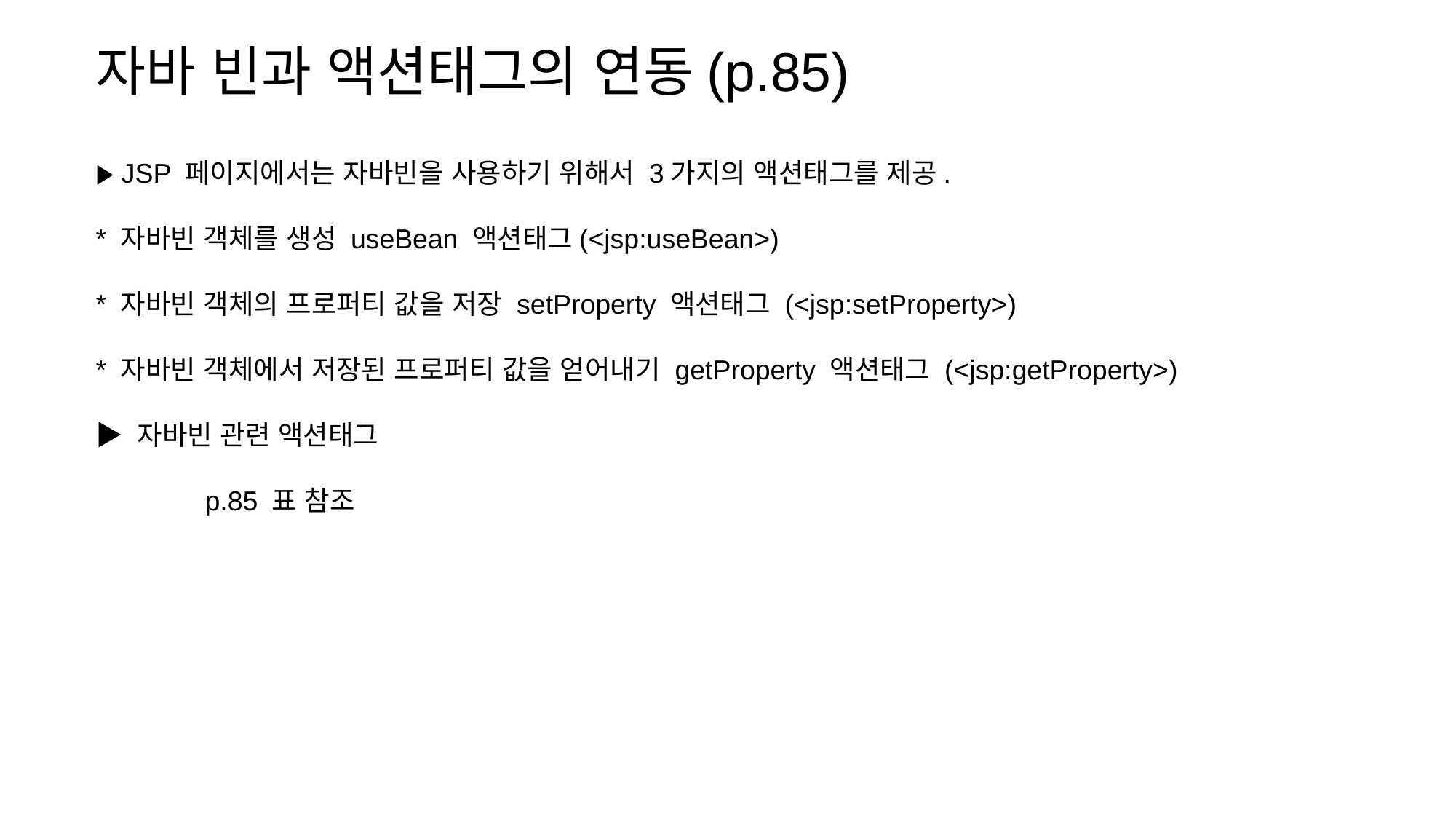

자바 빈과 액션태그의 연동(p.85)
▶ JSP 페이지에서는 자바빈을 사용하기 위해서 3가지의 액션태그를 제공.
* 자바빈 객체를 생성 useBean 액션태그(<jsp:useBean>)
* 자바빈 객체의 프로퍼티 값을 저장 setProperty 액션태그 (<jsp:setProperty>)
* 자바빈 객체에서 저장된 프로퍼티 값을 얻어내기 getProperty 액션태그 (<jsp:getProperty>)
▶ 자바빈 관련 액션태그
	p.85 표 참조